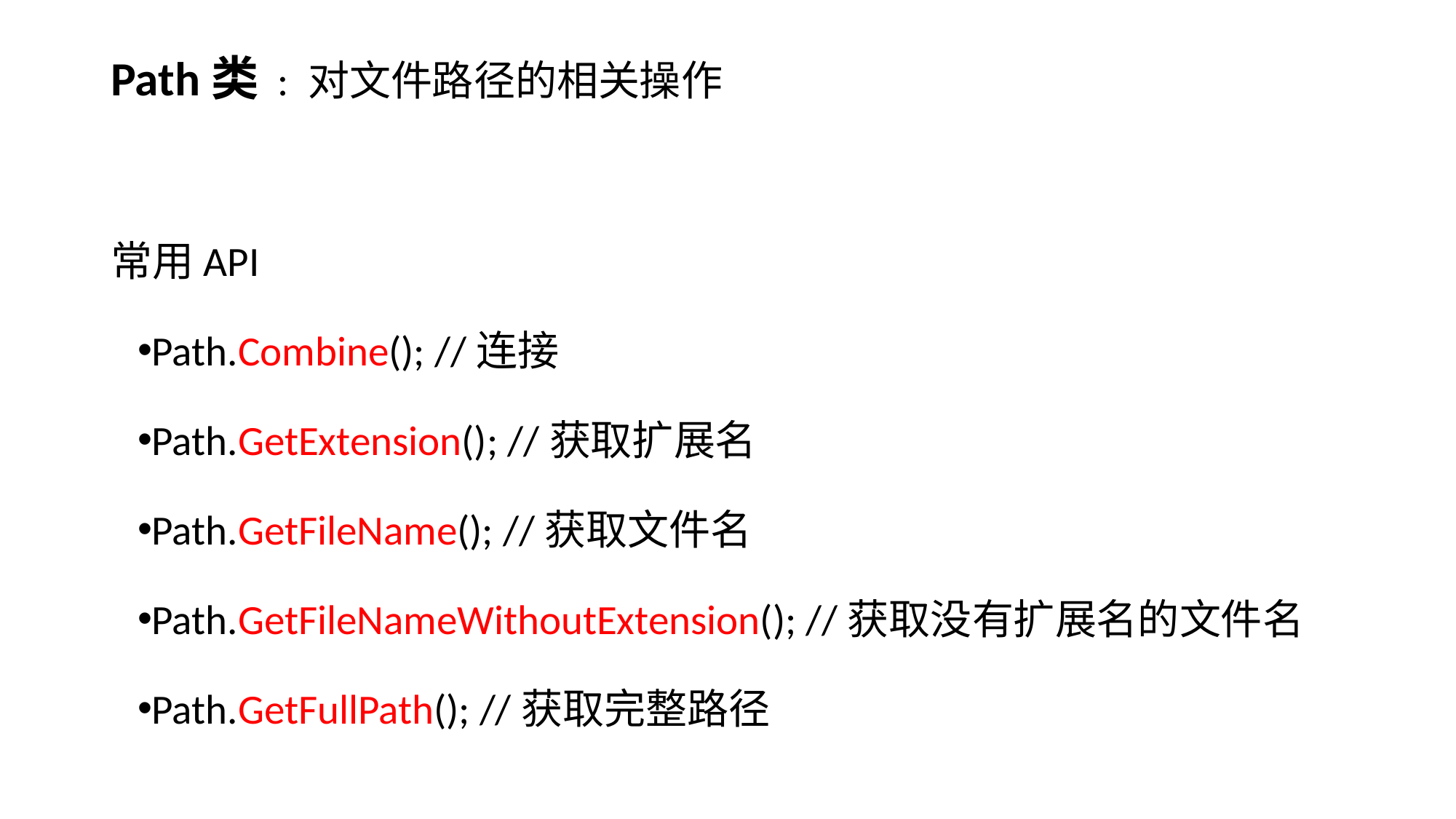

Path类 : 对文件路径的相关操作

常用API
Path.Combine(); //连接
Path.GetExtension(); //获取扩展名
Path.GetFileName(); //获取文件名
Path.GetFileNameWithoutExtension(); //获取没有扩展名的文件名
Path.GetFullPath(); //获取完整路径